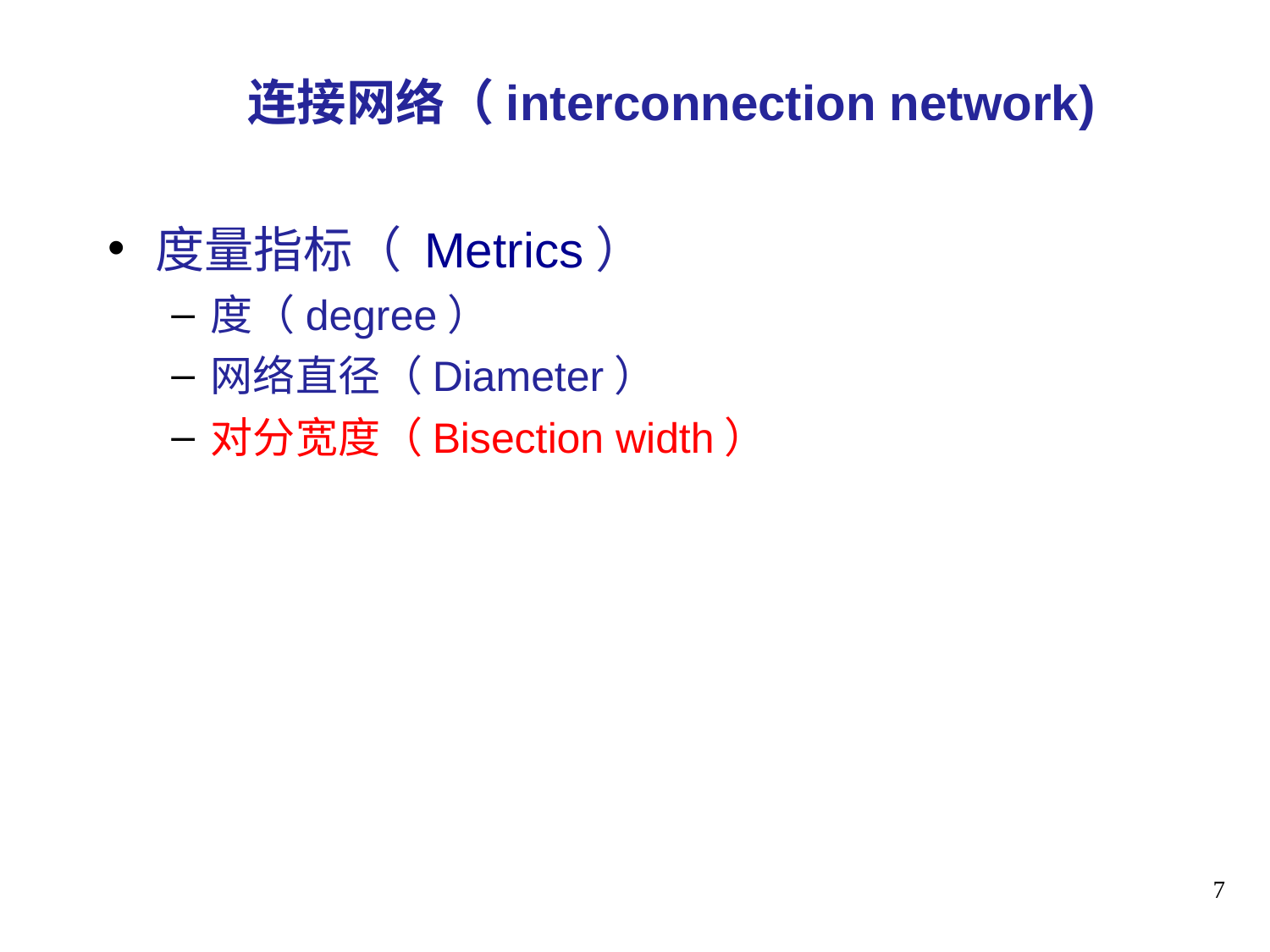

# 连接网络（interconnection network)
度量指标（ Metrics）
度（degree）
网络直径（Diameter）
对分宽度（Bisection width）

7